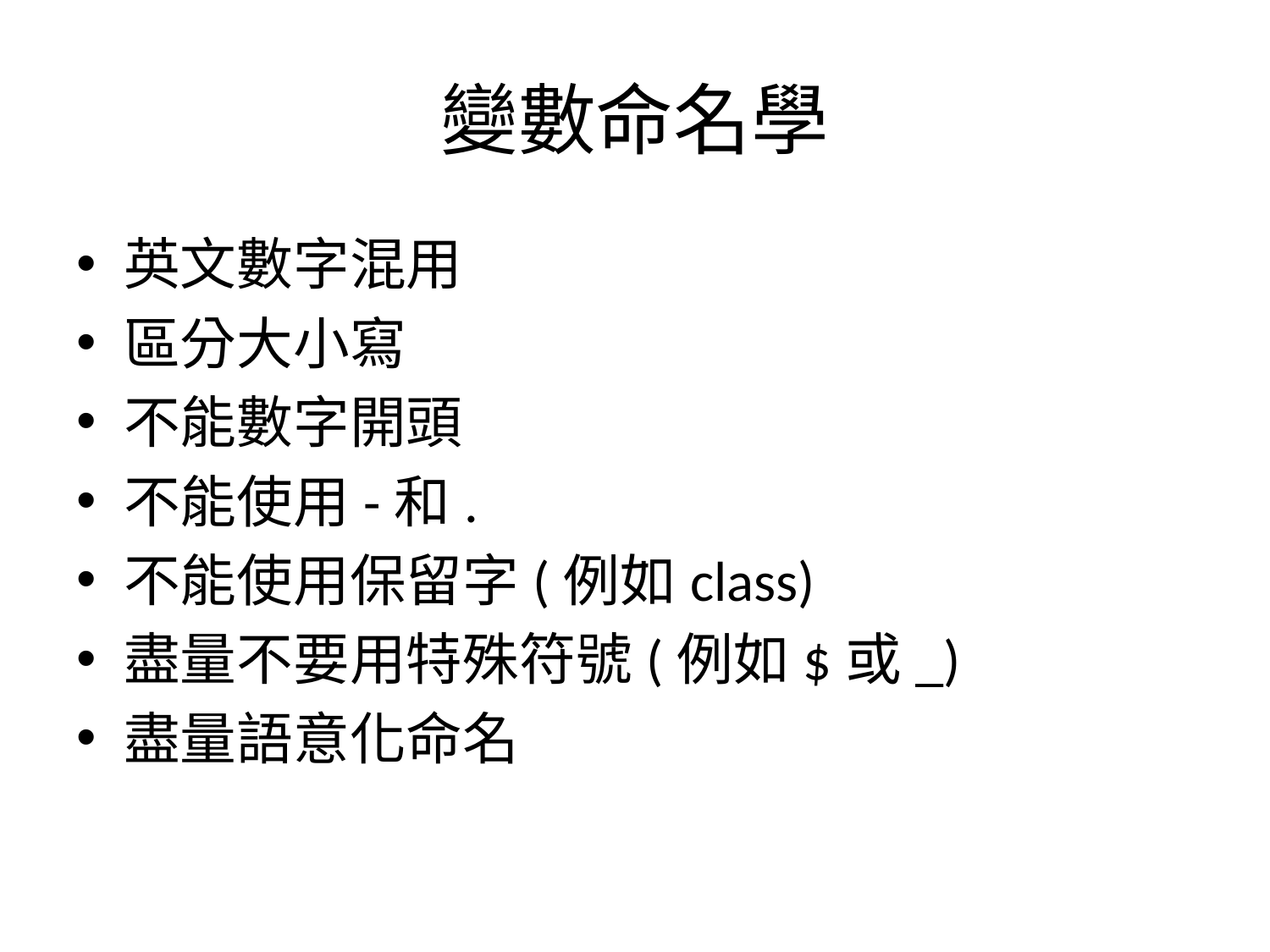

# 變數命名學
英文數字混用
區分大小寫
不能數字開頭
不能使用-和.
不能使用保留字(例如class)
盡量不要用特殊符號(例如$或_)
盡量語意化命名